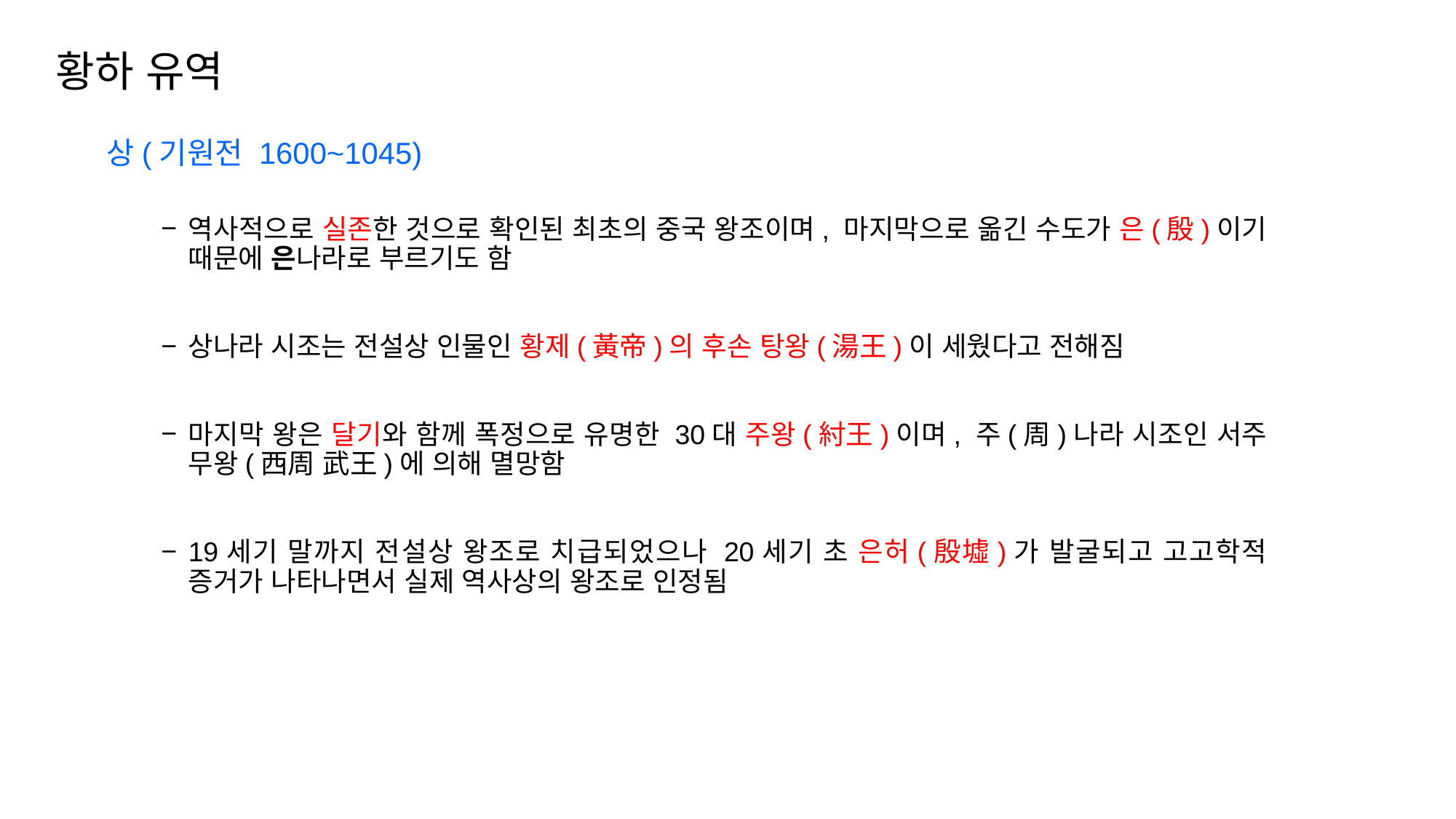

황하 유역
상(기원전 1600~1045)

역사적으로 실존한 것으로 확인된 최초의 중국 왕조이며, 마지막으로 옮긴 수도가 은(殷)이기 때문에 은나라로 부르기도 함

상나라 시조는 전설상 인물인 황제(黃帝)의 후손 탕왕(湯王)이 세웠다고 전해짐

마지막 왕은 달기와 함께 폭정으로 유명한 30대 주왕(紂王)이며, 주(周)나라 시조인 서주 무왕(西周 武王)에 의해 멸망함

19세기 말까지 전설상 왕조로 치급되었으나 20세기 초 은허(殷墟)가 발굴되고 고고학적 증거가 나타나면서 실제 역사상의 왕조로 인정됨